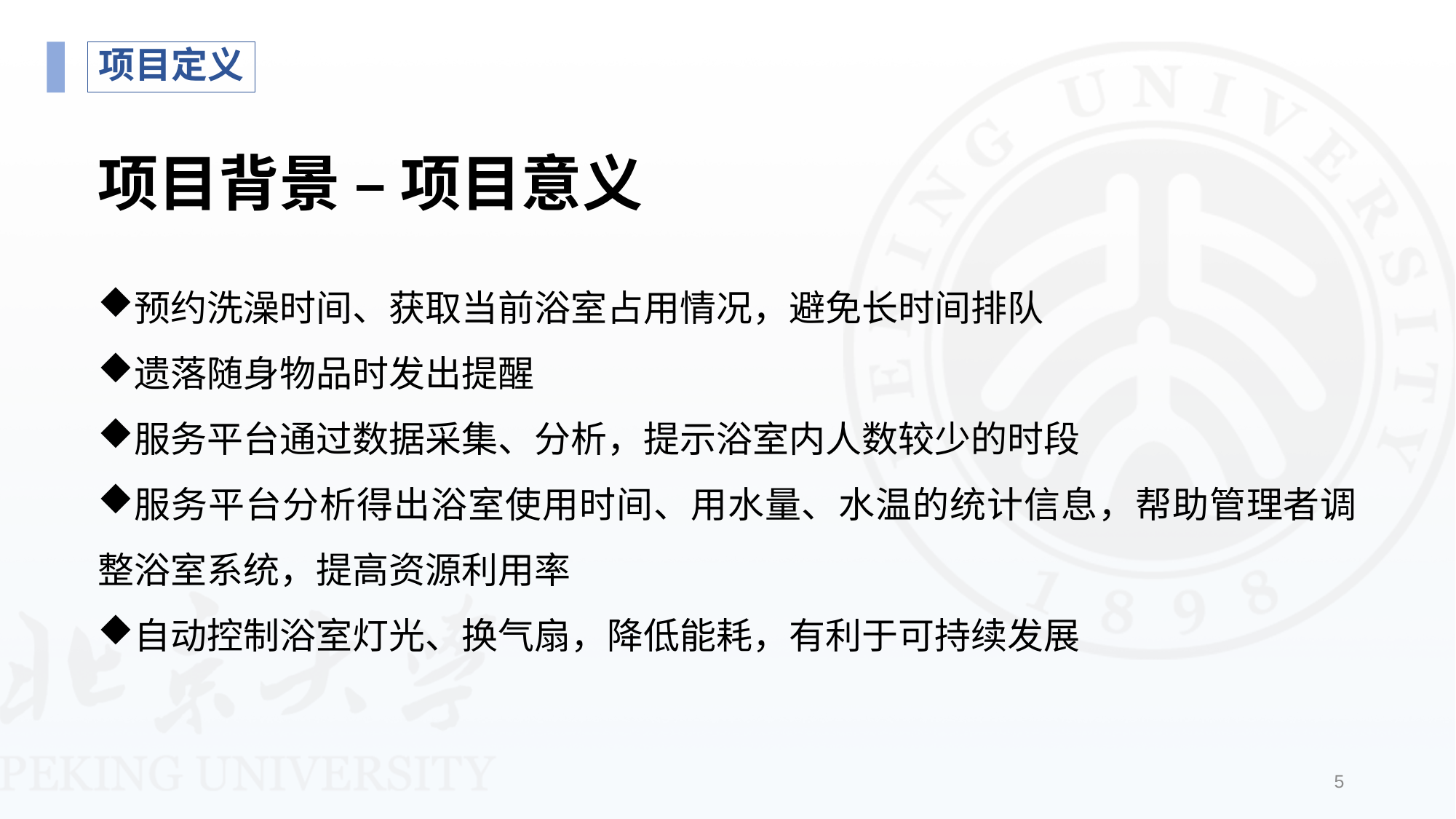

项目定义
# 项目背景 – 项目意义
预约洗澡时间、获取当前浴室占用情况，避免长时间排队
遗落随身物品时发出提醒
服务平台通过数据采集、分析，提示浴室内人数较少的时段
服务平台分析得出浴室使用时间、用水量、水温的统计信息，帮助管理者调整浴室系统，提高资源利用率
自动控制浴室灯光、换气扇，降低能耗，有利于可持续发展
5